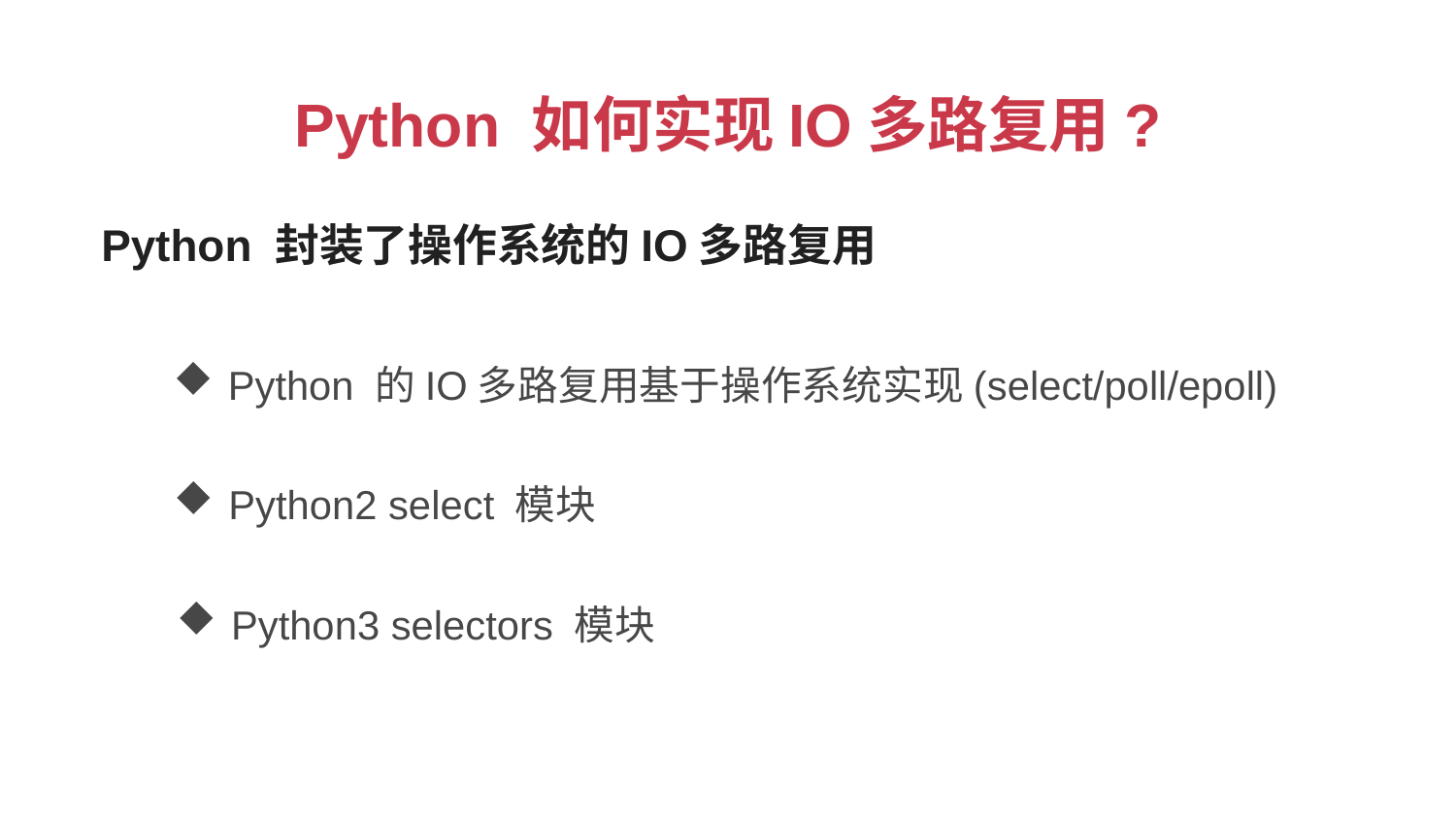

Python 如何实现IO多路复用?
 Python 封装了操作系统的IO多路复用
Python 的IO多路复用基于操作系统实现(select/poll/epoll)
Python2 select 模块
Python3 selectors 模块